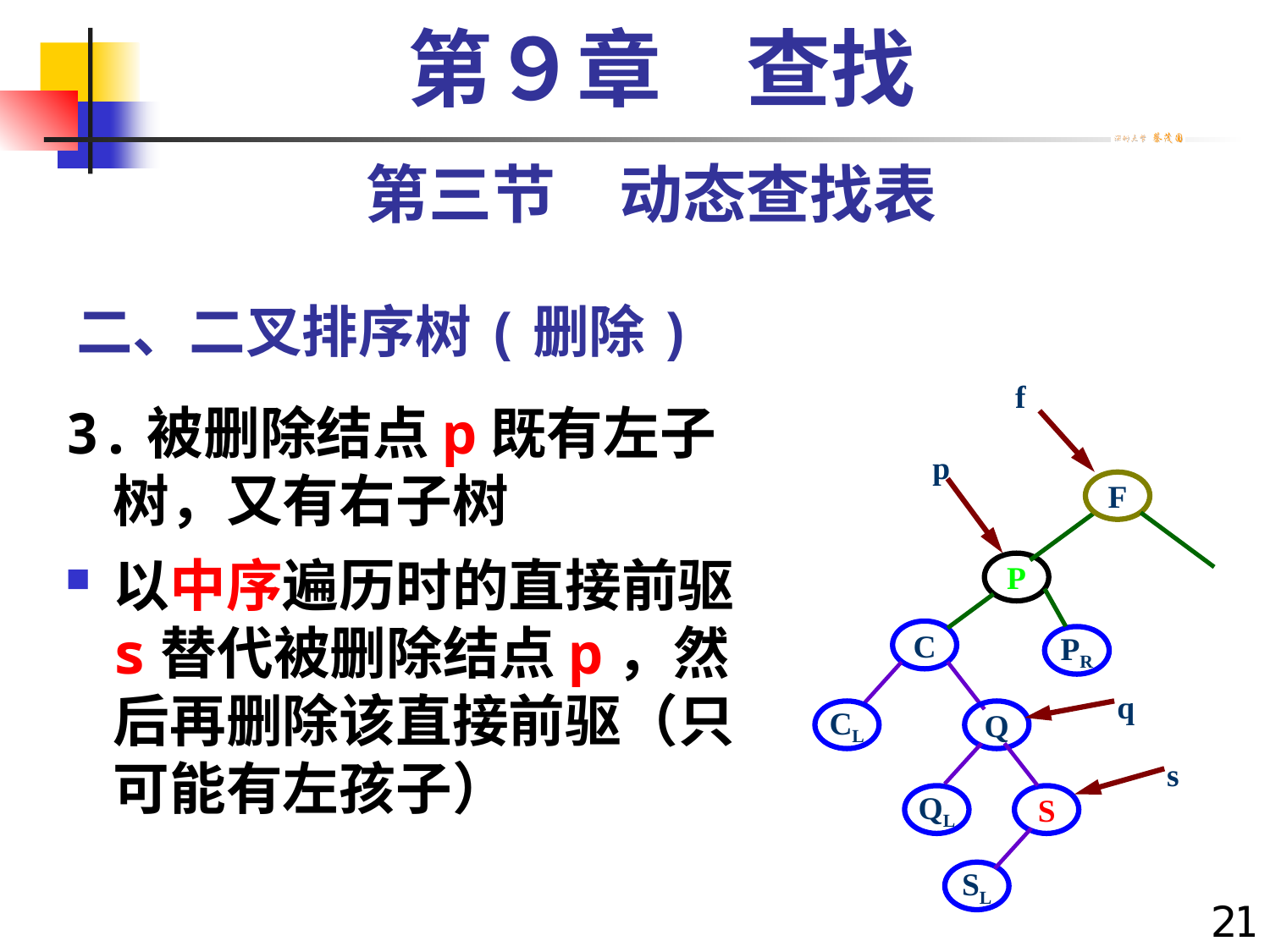

第９章　查找
第三节　动态查找表
# 二、二叉排序树(删除)
f

p
F

P

C
PR

q
CL
Q

s

QL
S

SL
3.被删除结点p既有左子树，又有右子树
以中序遍历时的直接前驱s替代被删除结点p，然后再删除该直接前驱（只可能有左孩子）
21